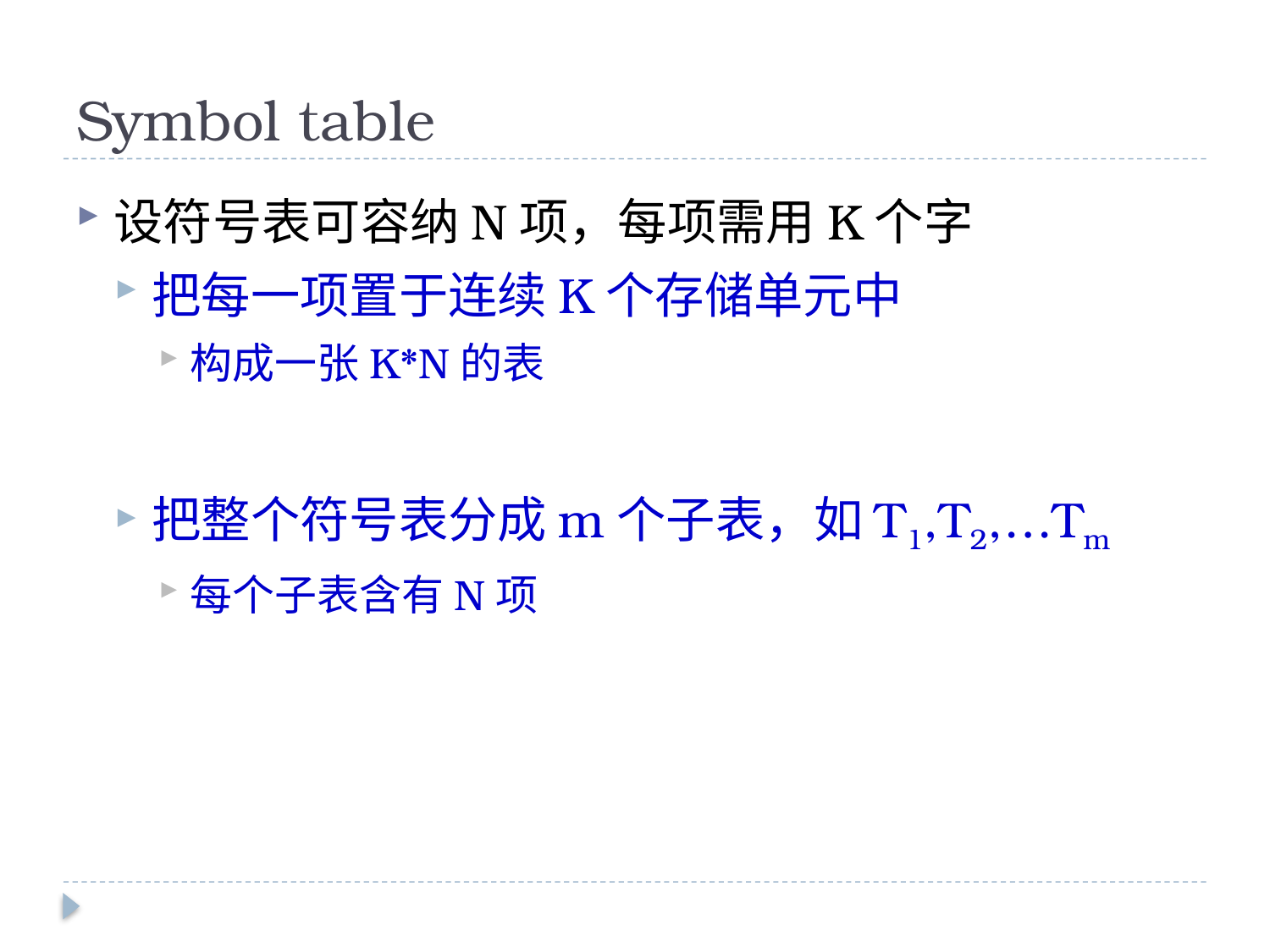

# Symbol table
设符号表可容纳N项，每项需用K个字
把每一项置于连续K个存储单元中
构成一张K*N的表

把整个符号表分成m个子表，如T1,T2,…Tm
每个子表含有N项

8